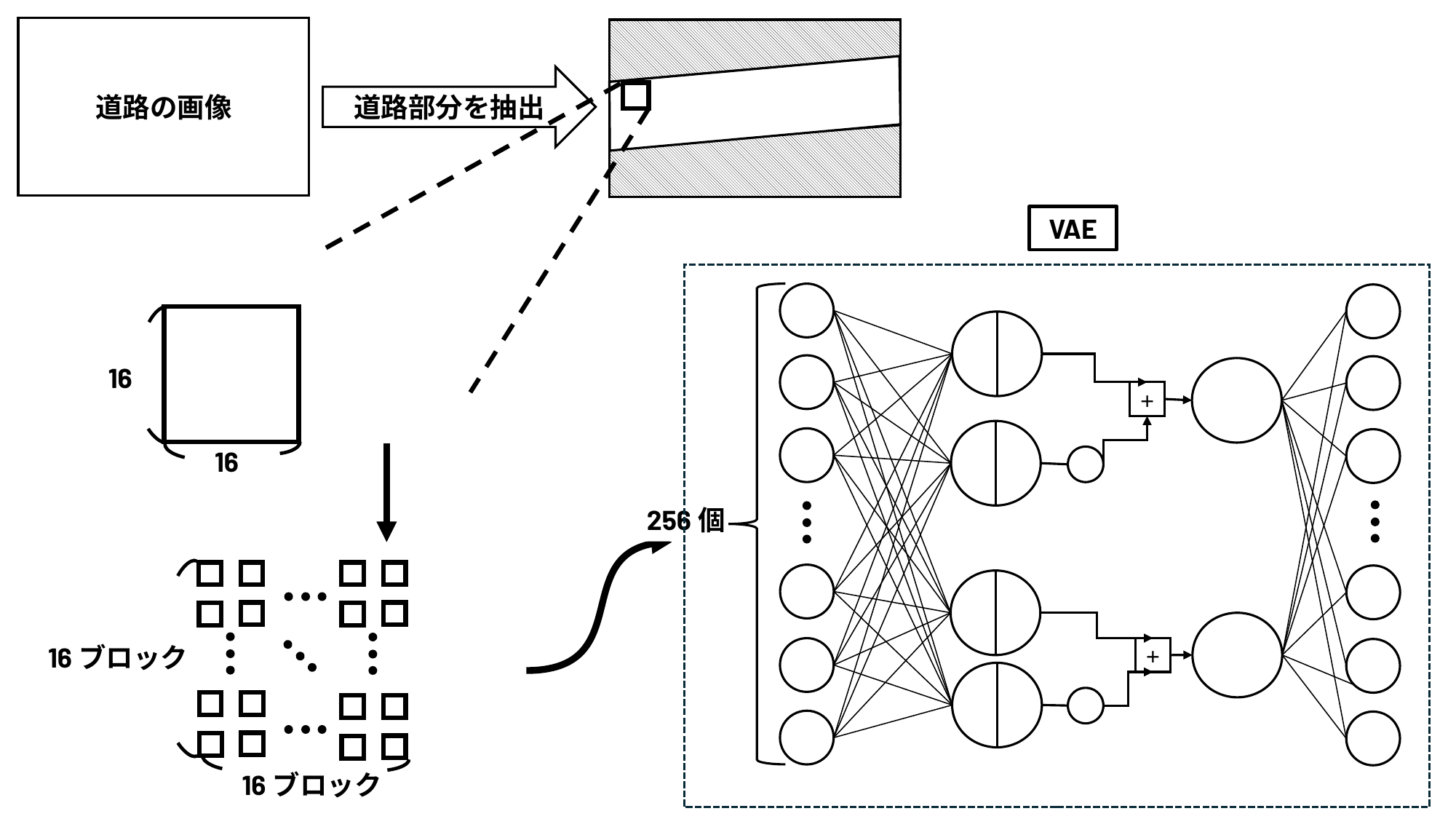

道路の画像

道路部分を抽出

VAE

+

+

256個

16
16

16ブロック

16ブロック